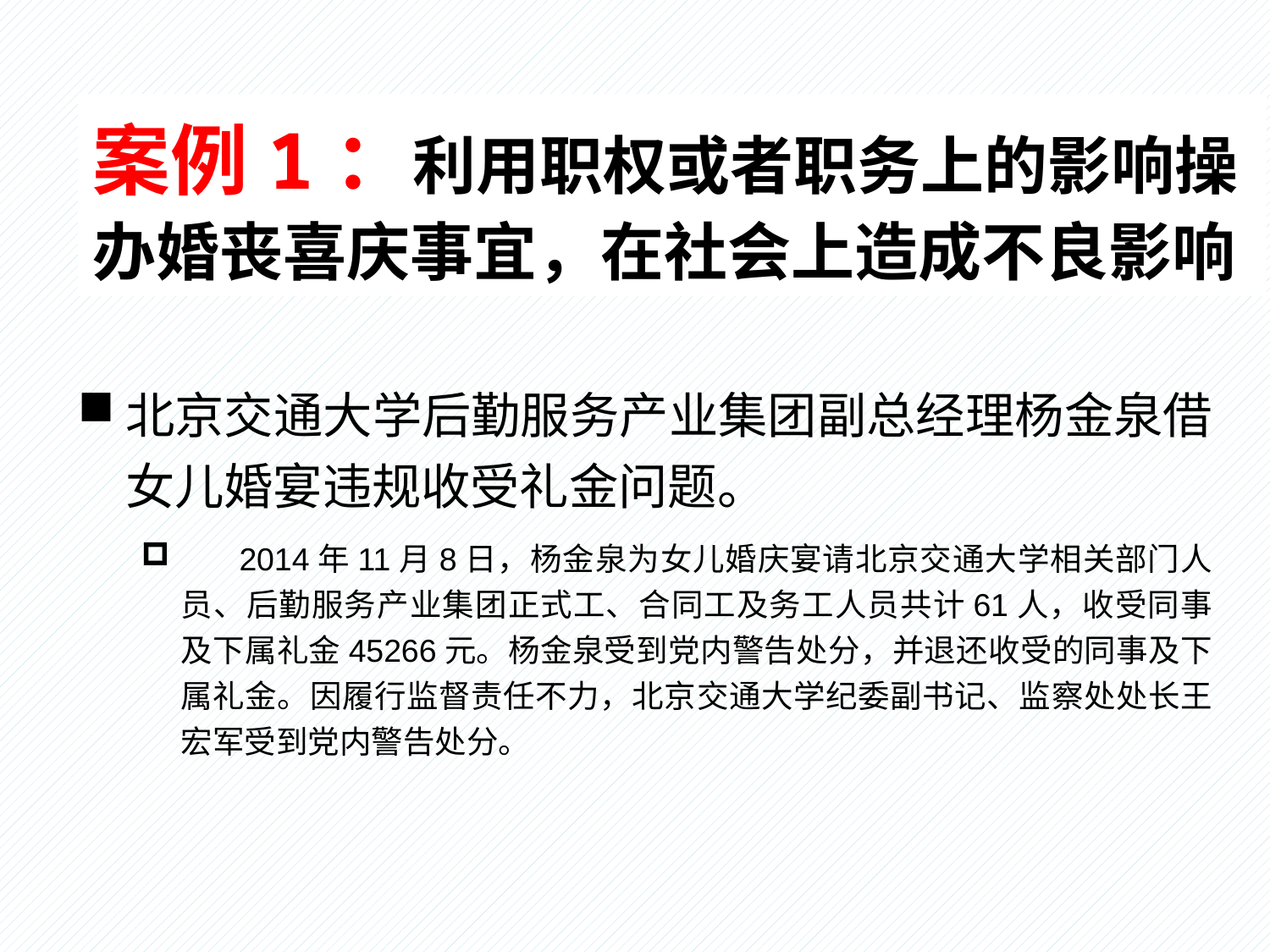

案例1：利用职权或者职务上的影响操办婚丧喜庆事宜，在社会上造成不良影响
北京交通大学后勤服务产业集团副总经理杨金泉借女儿婚宴违规收受礼金问题。
      2014年11月8日，杨金泉为女儿婚庆宴请北京交通大学相关部门人员、后勤服务产业集团正式工、合同工及务工人员共计61人，收受同事及下属礼金45266元。杨金泉受到党内警告处分，并退还收受的同事及下属礼金。因履行监督责任不力，北京交通大学纪委副书记、监察处处长王宏军受到党内警告处分。